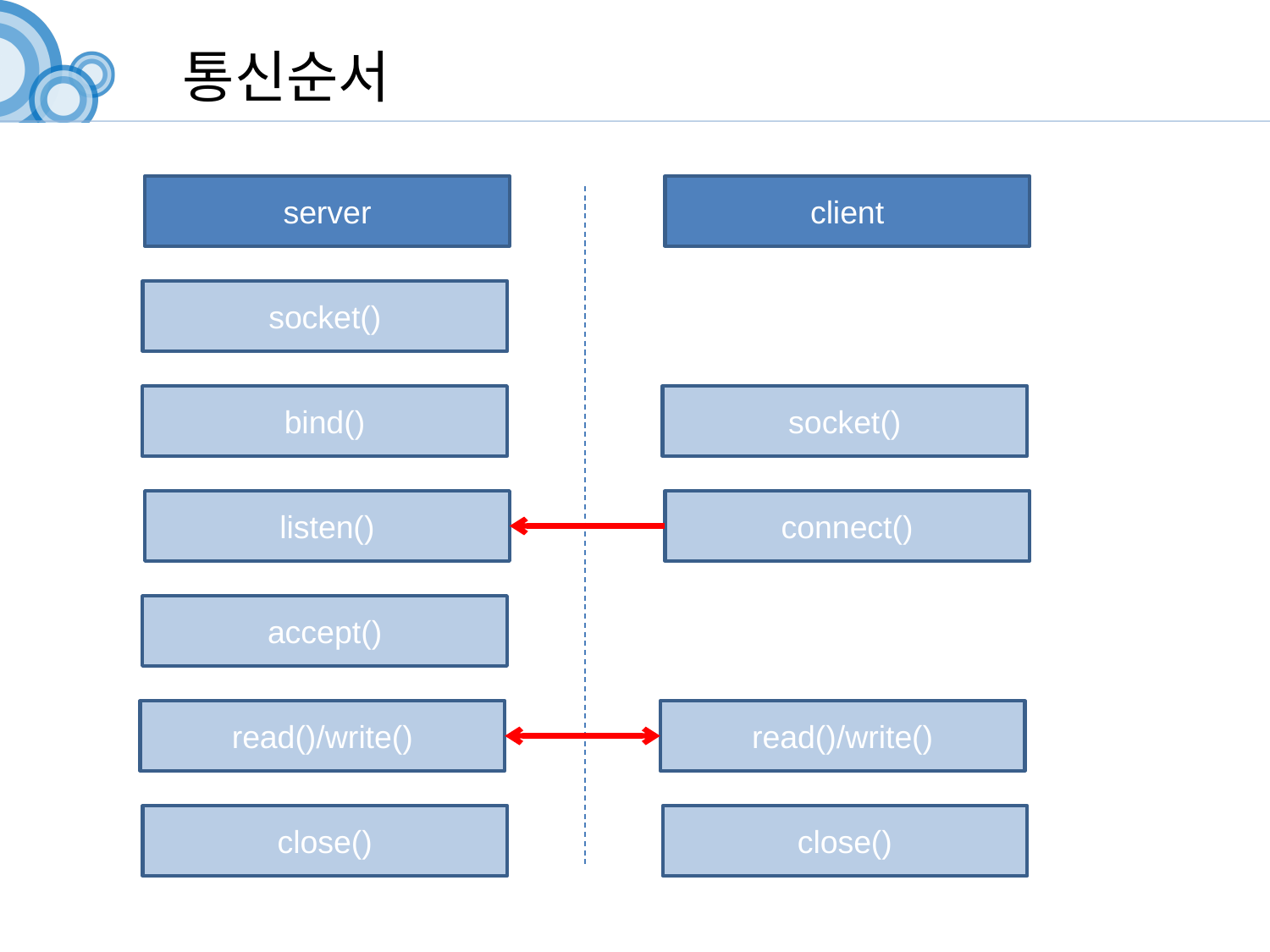

통신순서
server
client
socket()
bind()
socket()
listen()
connect()
accept()
read()/write()
read()/write()
close()
close()